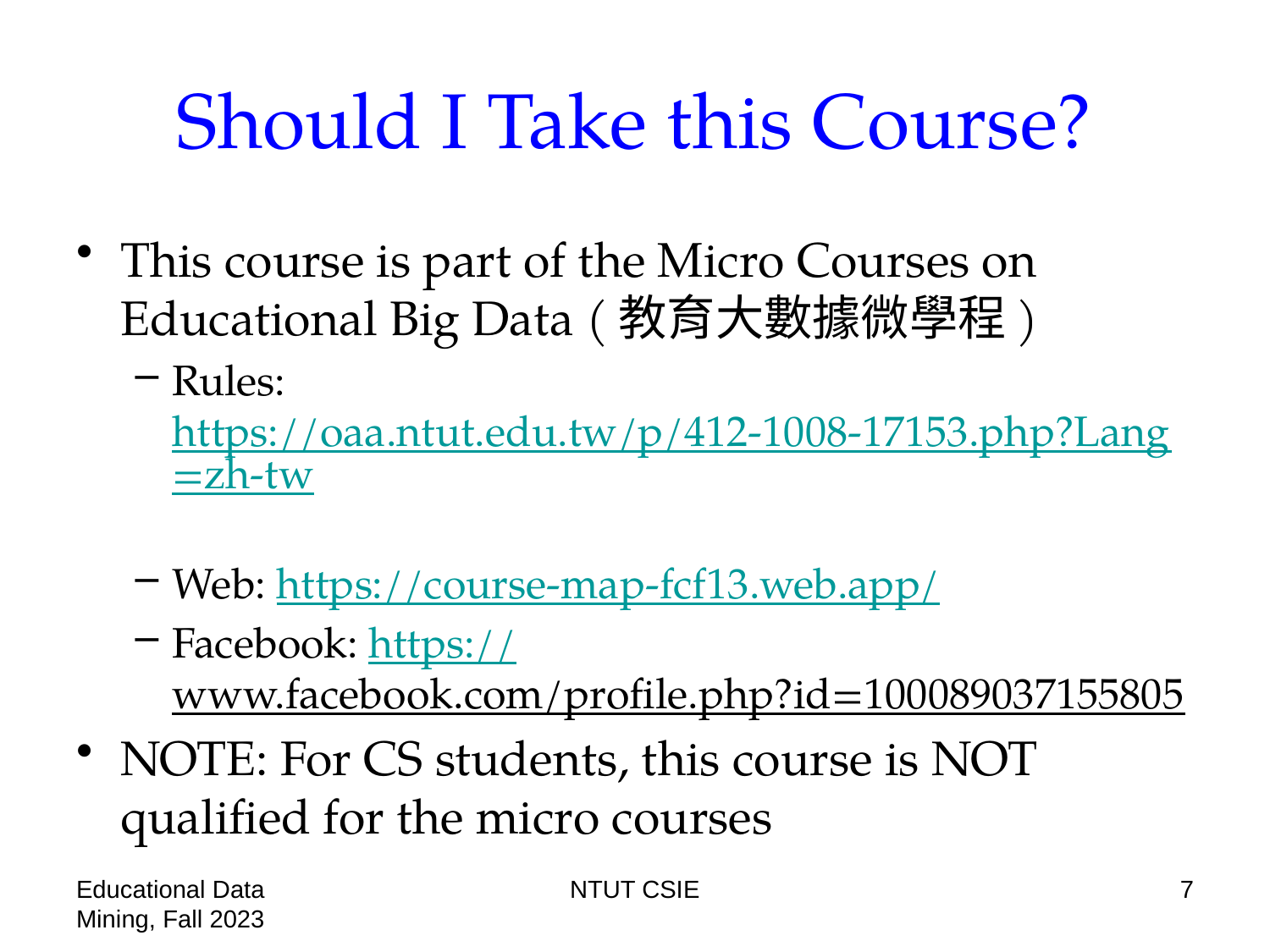

# Should I Take this Course?
This course is part of the Micro Courses on Educational Big Data (教育大數據微學程)
Rules: https://oaa.ntut.edu.tw/p/412-1008-17153.php?Lang=zh-tw
Web: https://course-map-fcf13.web.app/
Facebook: https://www.facebook.com/profile.php?id=100089037155805
NOTE: For CS students, this course is NOT qualified for the micro courses

Educational Data Mining, Fall 2023
NTUT CSIE
7